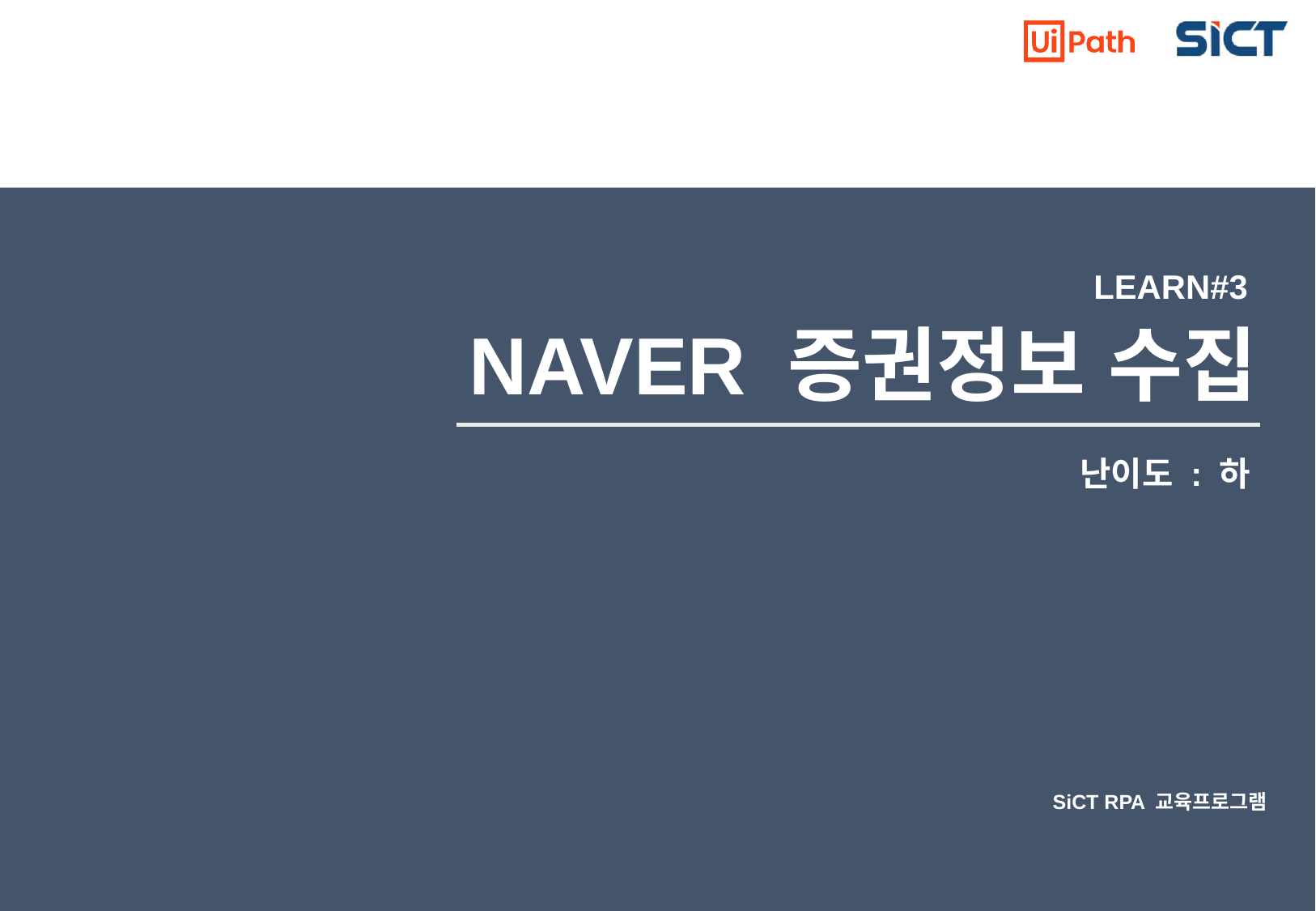

LEARN#3
NAVER 증권정보 수집
난이도 : 하
SiCT RPA 교육프로그램